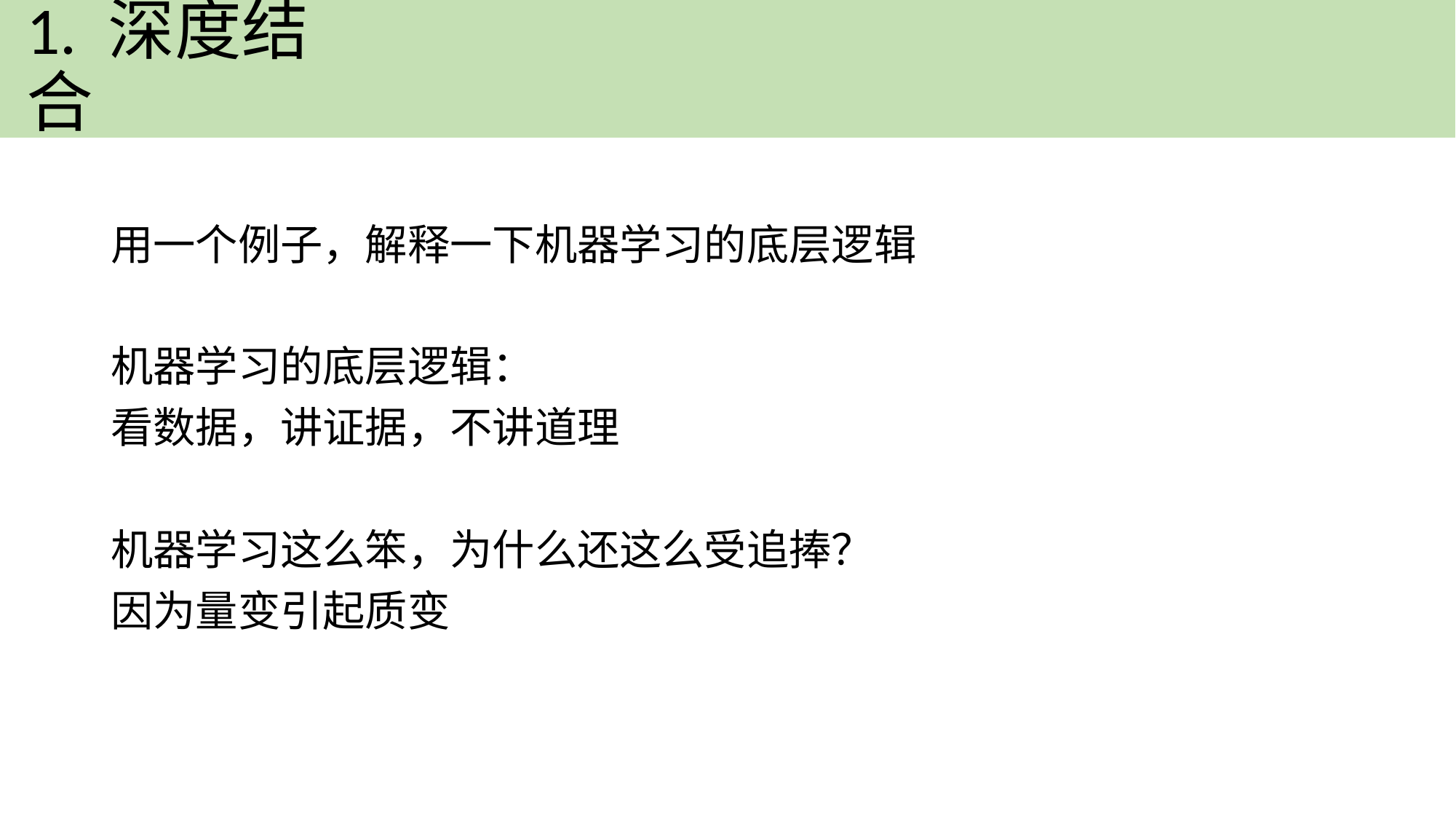

# 1. 深度结合
用一个例子，解释一下机器学习的底层逻辑

机器学习的底层逻辑：
看数据，讲证据，不讲道理

机器学习这么笨，为什么还这么受追捧？
因为量变引起质变